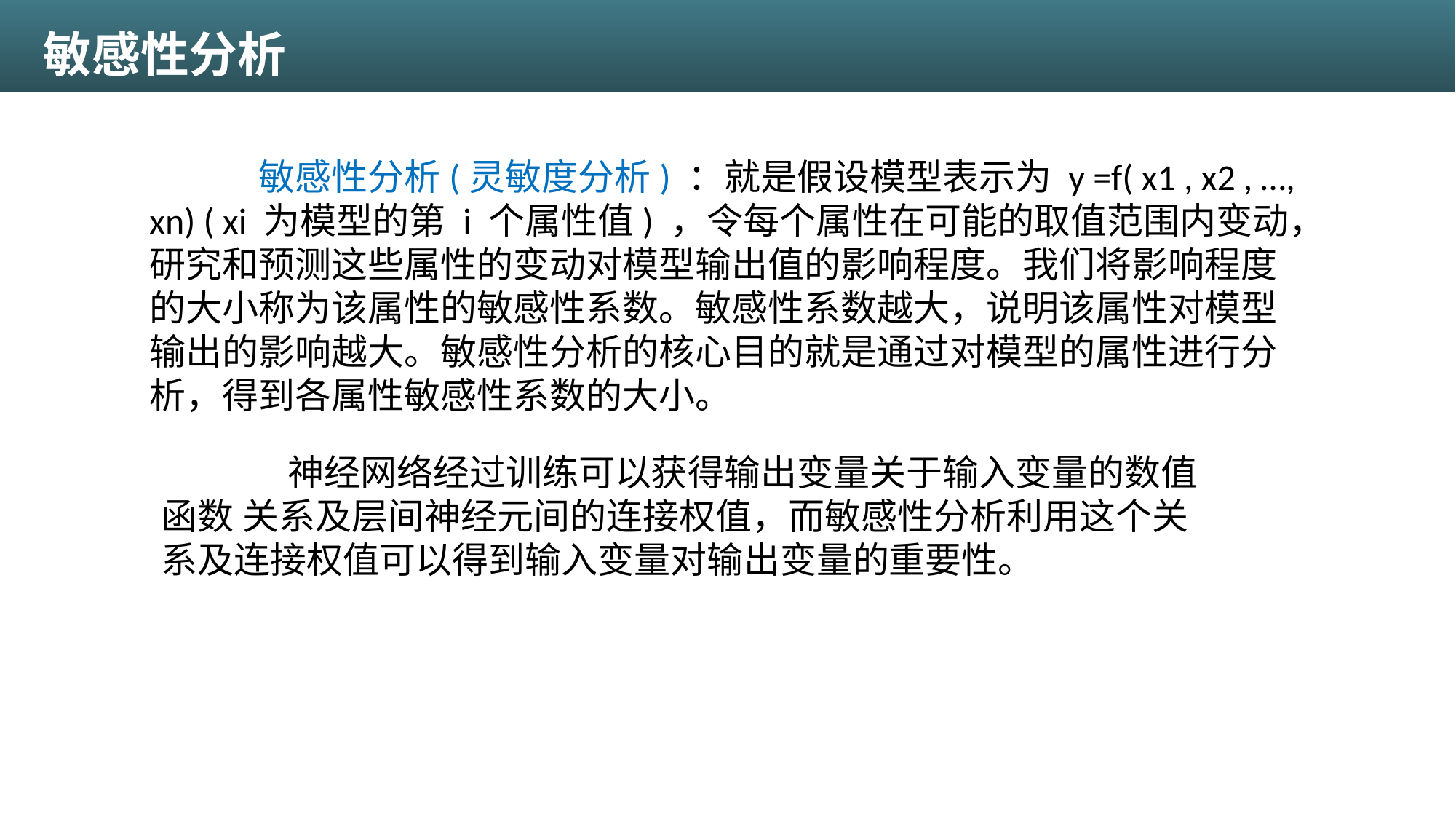

敏感性分析
	敏感性分析(灵敏度分析) ：就是假设模型表示为 y =f( x1 , x2 , …, xn) ( xi 为模型的第 i 个属性值) ，令每个属性在可能的取值范围内变动，研究和预测这些属性的变动对模型输出值的影响程度。我们将影响程度的大小称为该属性的敏感性系数。敏感性系数越大，说明该属性对模型输出的影响越大。敏感性分析的核心目的就是通过对模型的属性进行分析，得到各属性敏感性系数的大小。
	 神经网络经过训练可以获得输出变量关于输入变量的数值函数 关系及层间神经元间的连接权值，而敏感性分析利用这个关系及连接权值可以得到输入变量对输出变量的重要性。